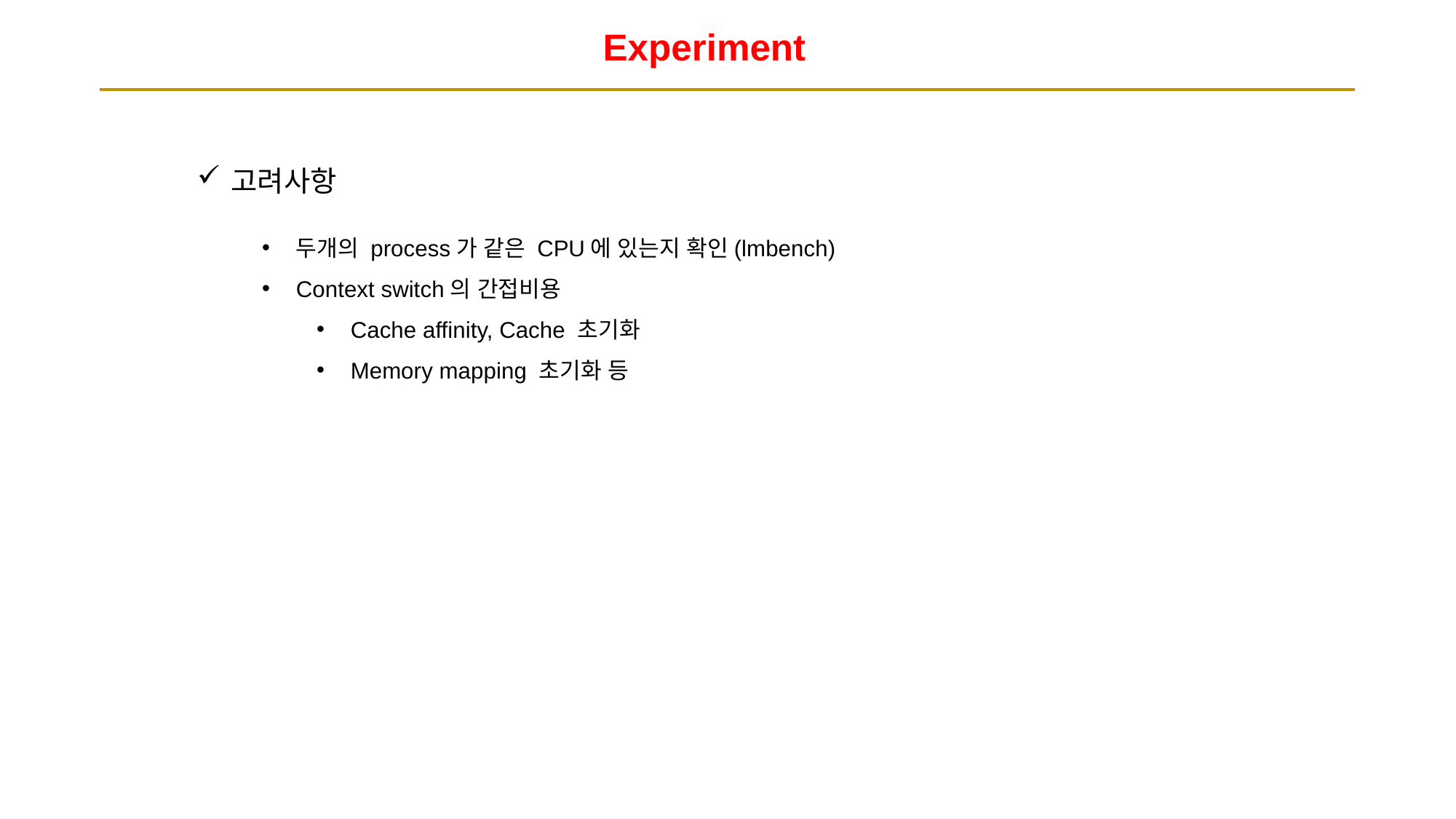

Experiment
고려사항
두개의 process가 같은 CPU에 있는지 확인(lmbench)
Context switch의 간접비용
Cache affinity, Cache 초기화
Memory mapping 초기화 등